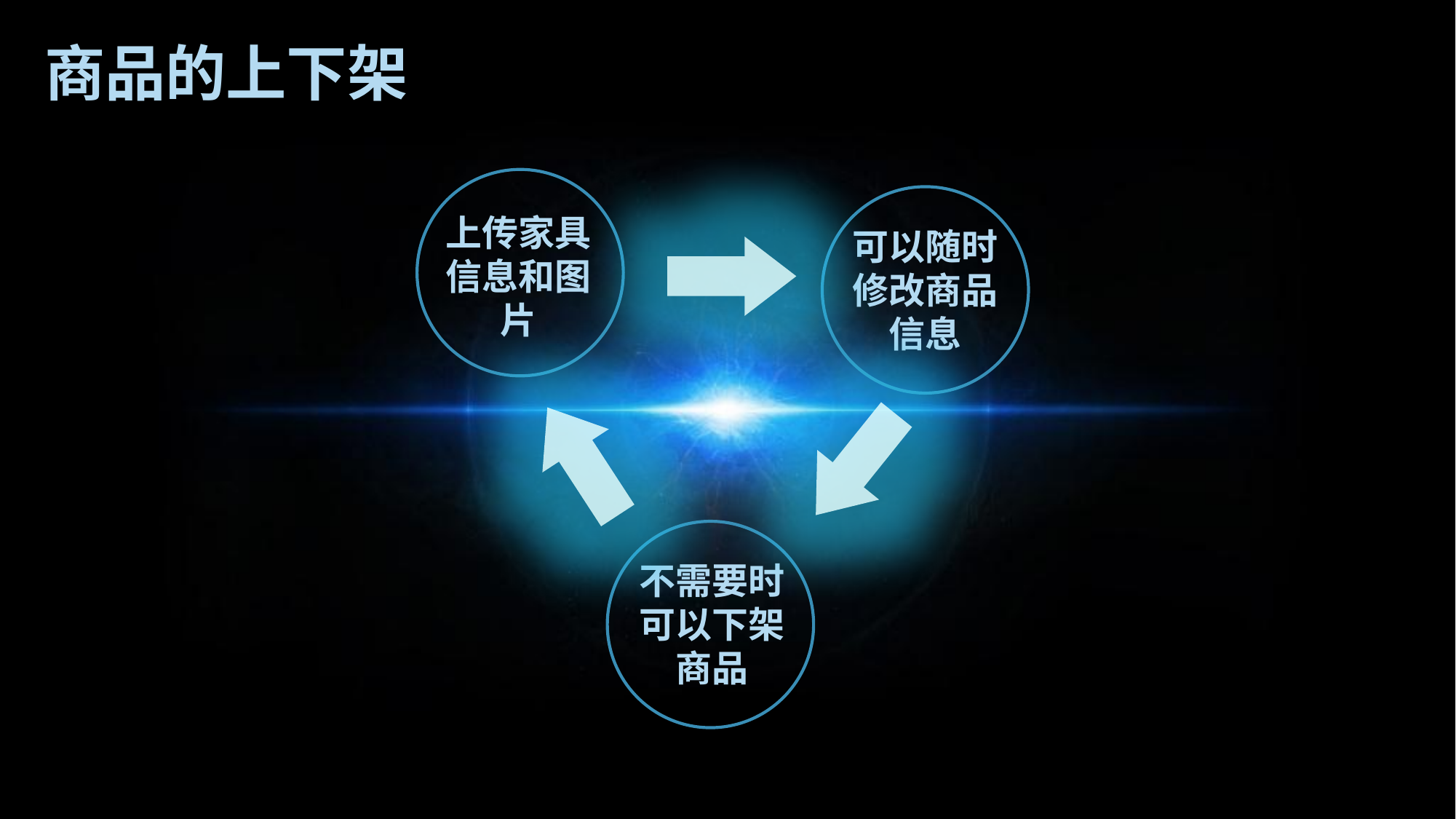

商品的上下架

上传家具信息和图片

可以随时修改商品信息

不需要时可以下架商品